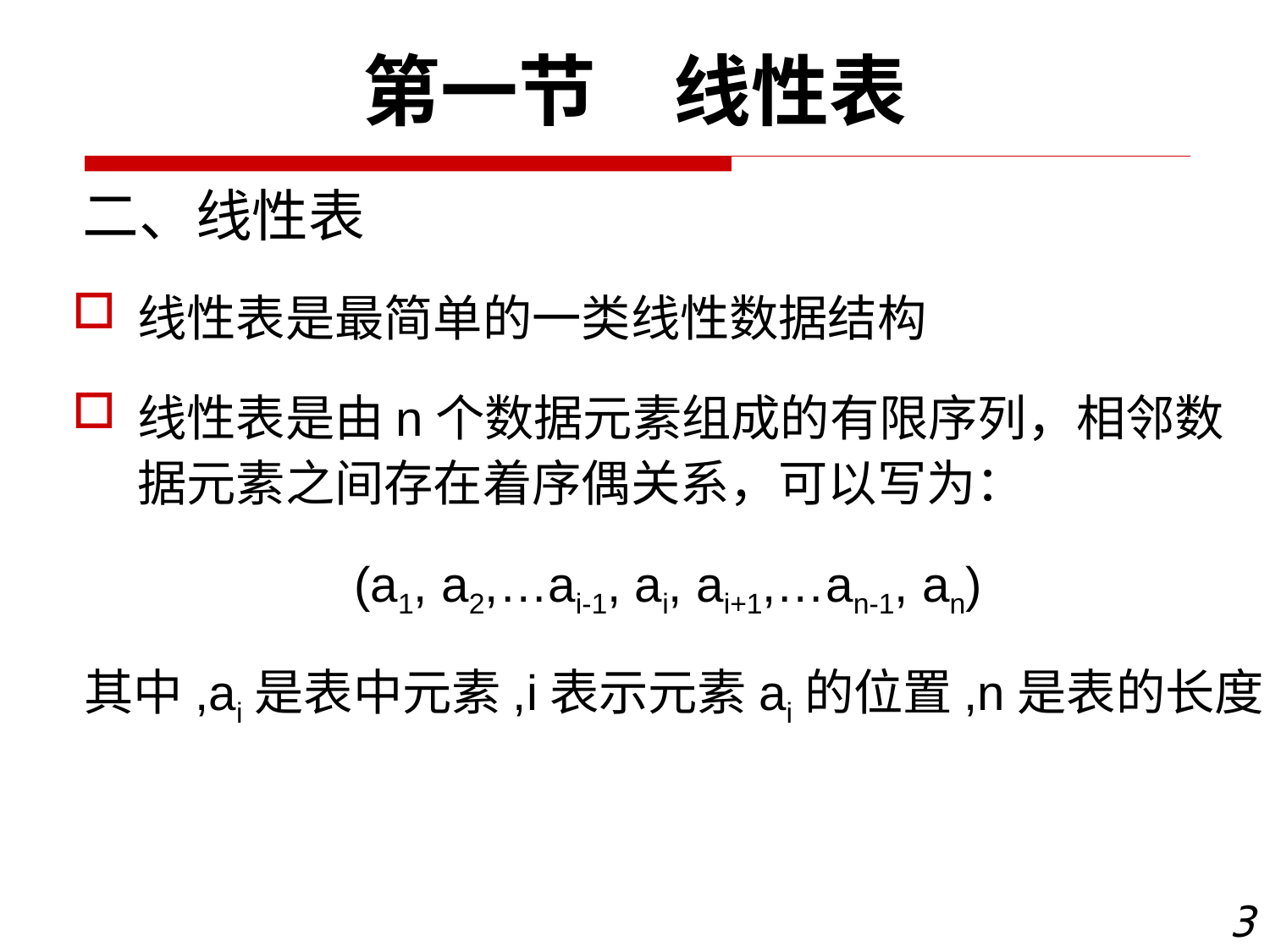

第一节　线性表
二、线性表
线性表是最简单的一类线性数据结构
线性表是由n个数据元素组成的有限序列，相邻数据元素之间存在着序偶关系，可以写为：
(a1, a2,…ai-1, ai, ai+1,…an-1, an)
其中,ai是表中元素,i表示元素ai的位置,n是表的长度
3